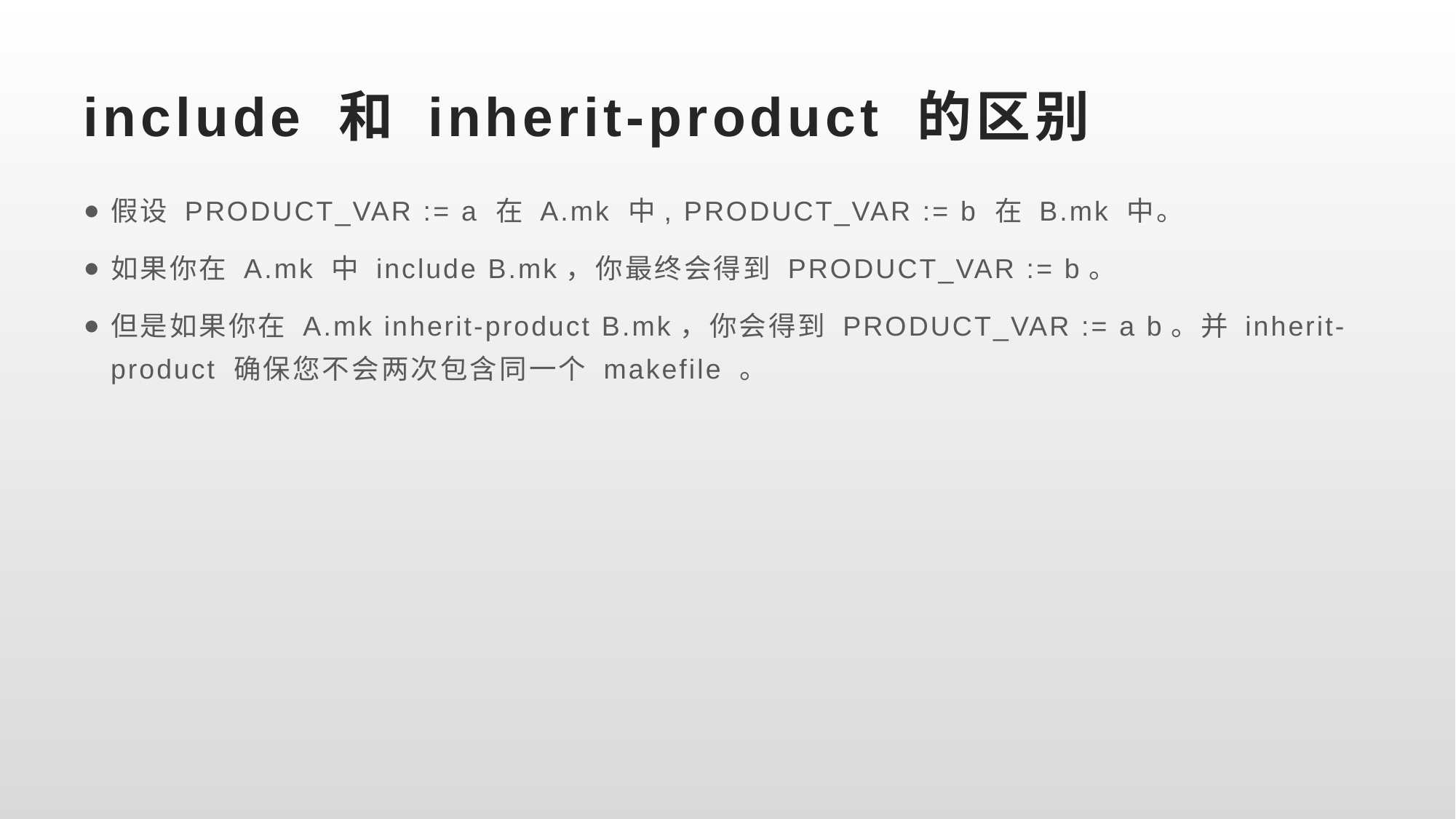

# include 和 inherit-product 的区别
假设 PRODUCT_VAR := a 在 A.mk 中, PRODUCT_VAR := b 在 B.mk 中。
如果你在 A.mk 中 include B.mk，你最终会得到 PRODUCT_VAR := b。
但是如果你在 A.mk inherit-product B.mk，你会得到 PRODUCT_VAR := a b。并 inherit-product 确保您不会两次包含同一个 makefile 。